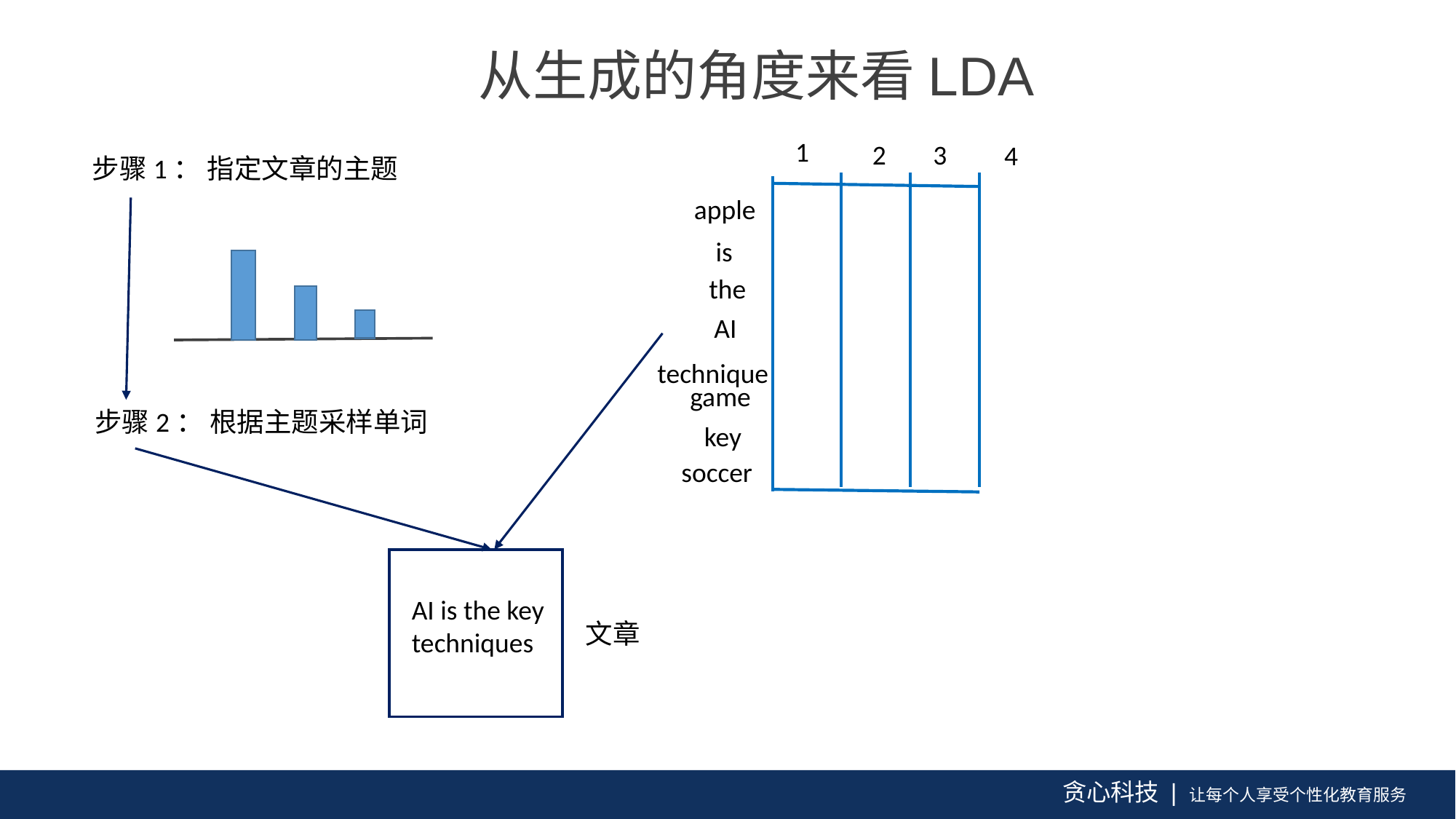

从生成的角度来看LDA
1
2
3
4
步骤1： 指定文章的主题
apple
is

the

AI

technique
game
步骤2： 根据主题采样单词
key
soccer

AI is the key
techniques
文章